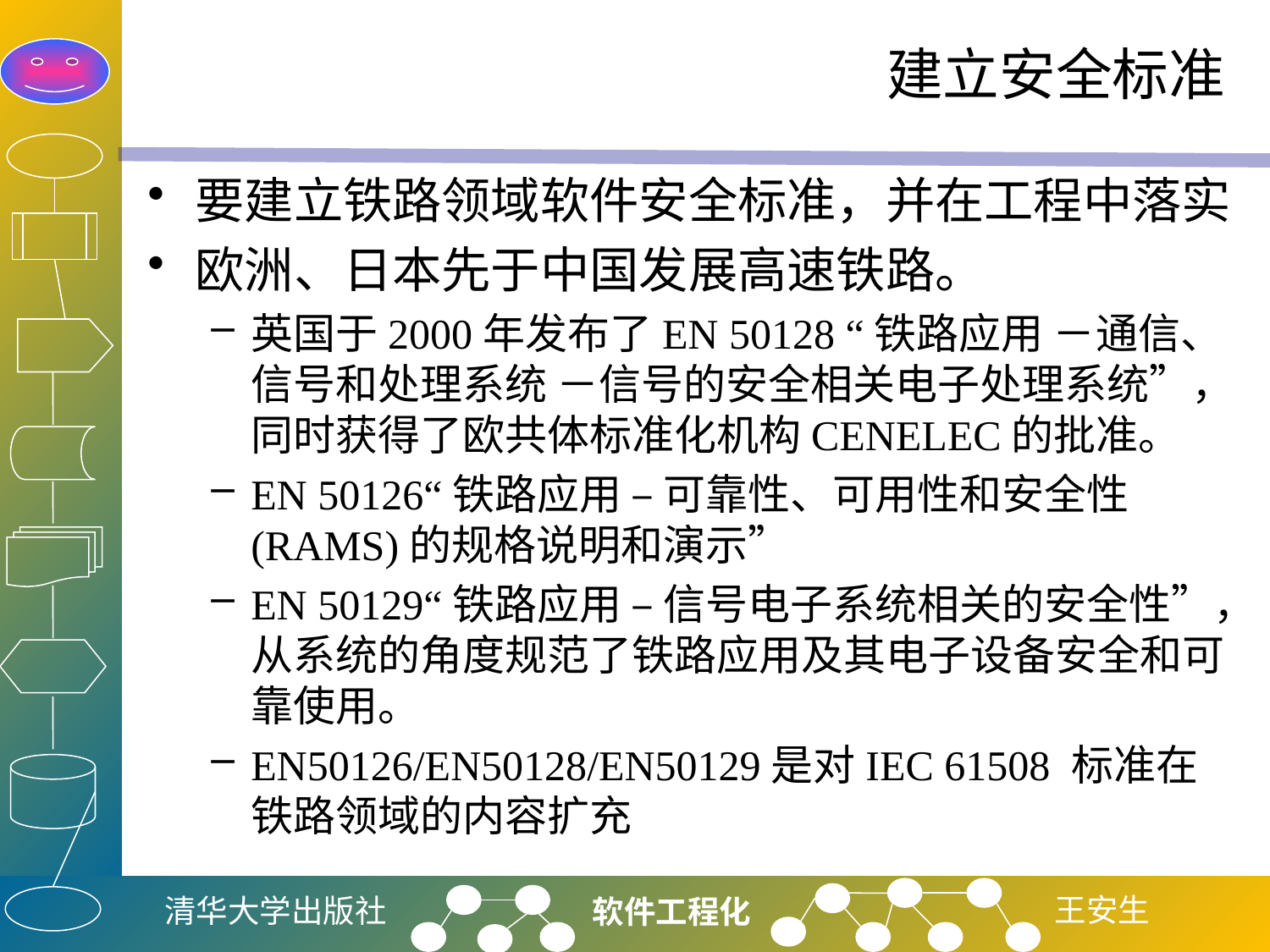

# 建立安全标准
要建立铁路领域软件安全标准，并在工程中落实
欧洲、日本先于中国发展高速铁路。
英国于2000年发布了EN 50128 “铁路应用 －通信、信号和处理系统 －信号的安全相关电子处理系统”，同时获得了欧共体标准化机构CENELEC的批准。
EN 50126“铁路应用 – 可靠性、可用性和安全性(RAMS)的规格说明和演示”
EN 50129“铁路应用 – 信号电子系统相关的安全性”，从系统的角度规范了铁路应用及其电子设备安全和可靠使用。
EN50126/EN50128/EN50129是对IEC 61508 标准在铁路领域的内容扩充